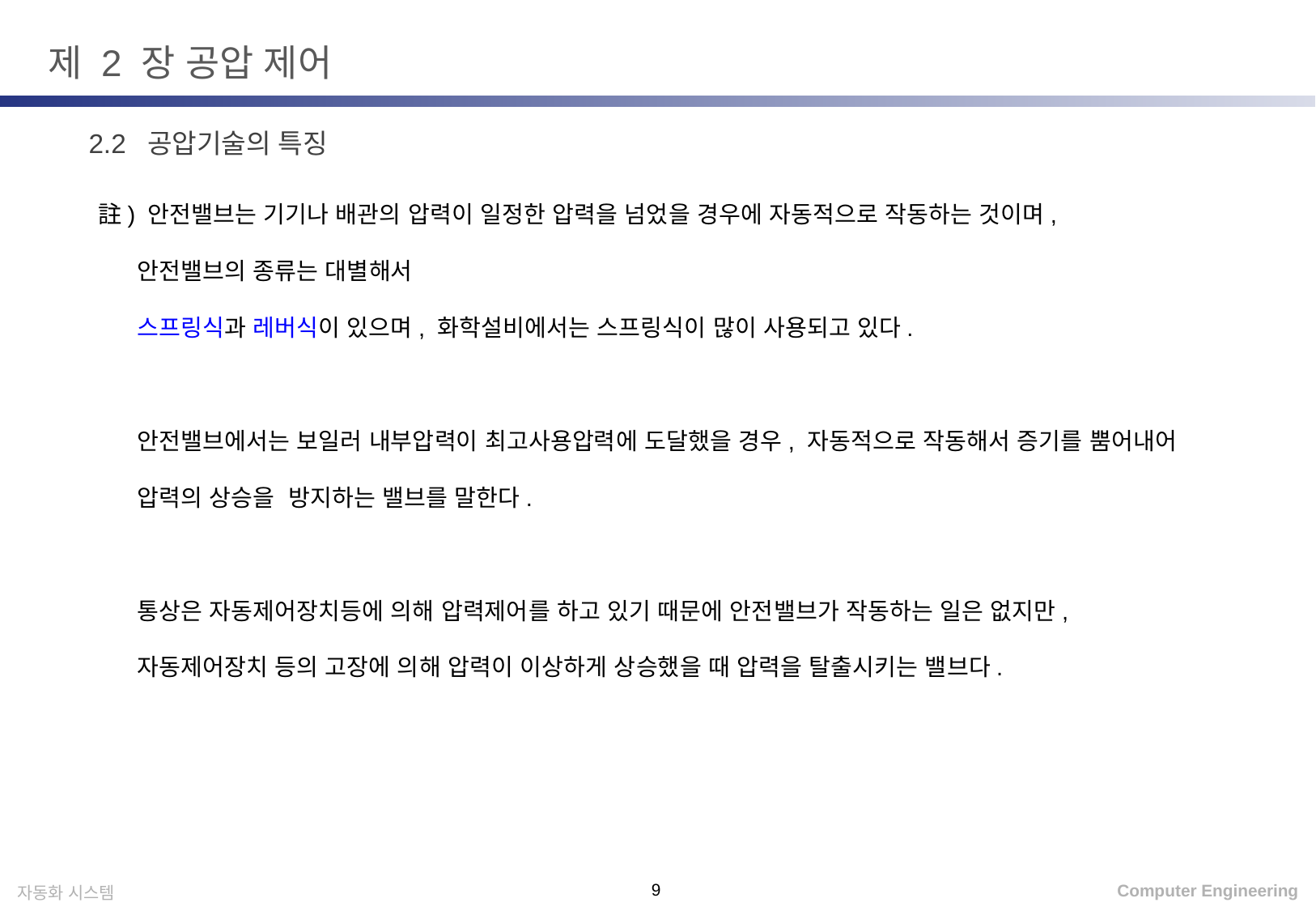

제 2 장 공압 제어
2.2  공압기술의 특징
註) 안전밸브는 기기나 배관의 압력이 일정한 압력을 넘었을 경우에 자동적으로 작동하는 것이며,
     안전밸브의 종류는 대별해서
     스프링식과 레버식이 있으며, 화학설비에서는 스프링식이 많이 사용되고 있다.

     안전밸브에서는 보일러 내부압력이 최고사용압력에 도달했을 경우, 자동적으로 작동해서 증기를 뿜어내어
     압력의 상승을  방지하는 밸브를 말한다.

     통상은 자동제어장치등에 의해 압력제어를 하고 있기 때문에 안전밸브가 작동하는 일은 없지만,
     자동제어장치 등의 고장에 의해 압력이 이상하게 상승했을 때 압력을 탈출시키는 밸브다.